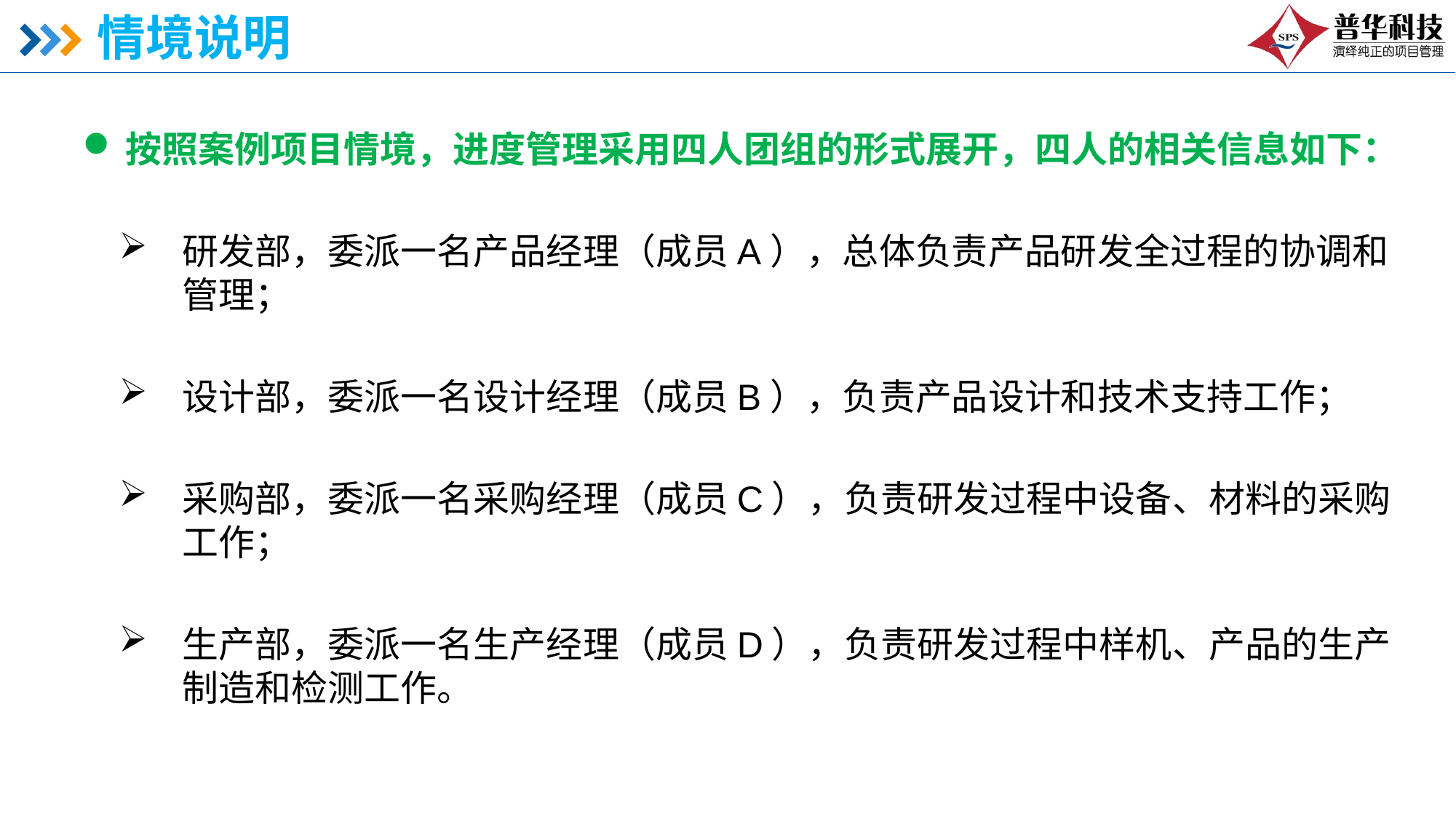

# 情境说明

按照案例项目情境，进度管理采用四人团组的形式展开，四人的相关信息如下：

研发部，委派一名产品经理（成员A），总体负责产品研发全过程的协调和管理；

设计部，委派一名设计经理（成员B），负责产品设计和技术支持工作；

采购部，委派一名采购经理（成员C），负责研发过程中设备、材料的采购工作；

生产部，委派一名生产经理（成员D），负责研发过程中样机、产品的生产制造和检测工作。